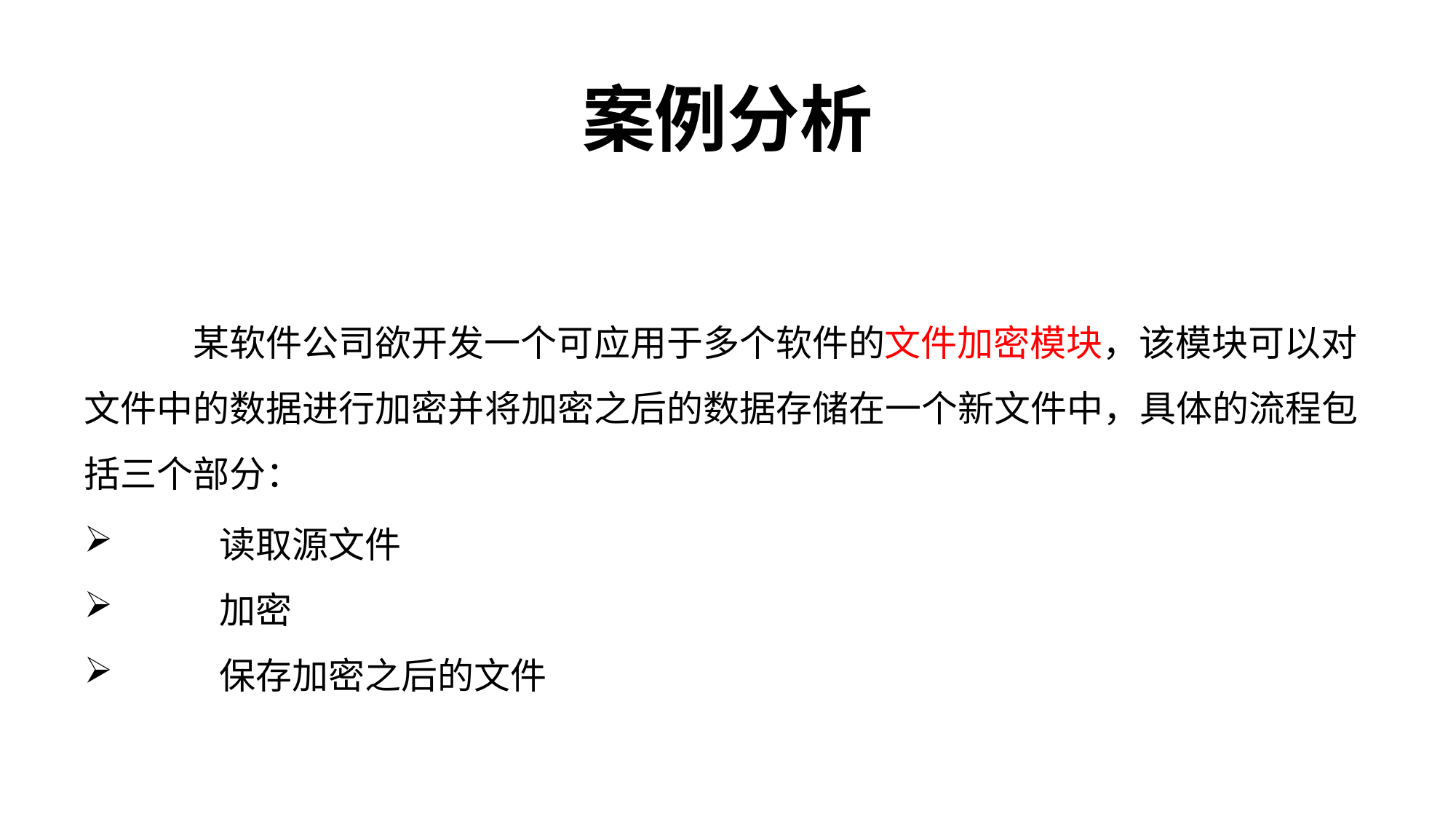

# 案例分析
	某软件公司欲开发一个可应用于多个软件的文件加密模块，该模块可以对文件中的数据进行加密并将加密之后的数据存储在一个新文件中，具体的流程包括三个部分：
	读取源文件
	加密
	保存加密之后的文件